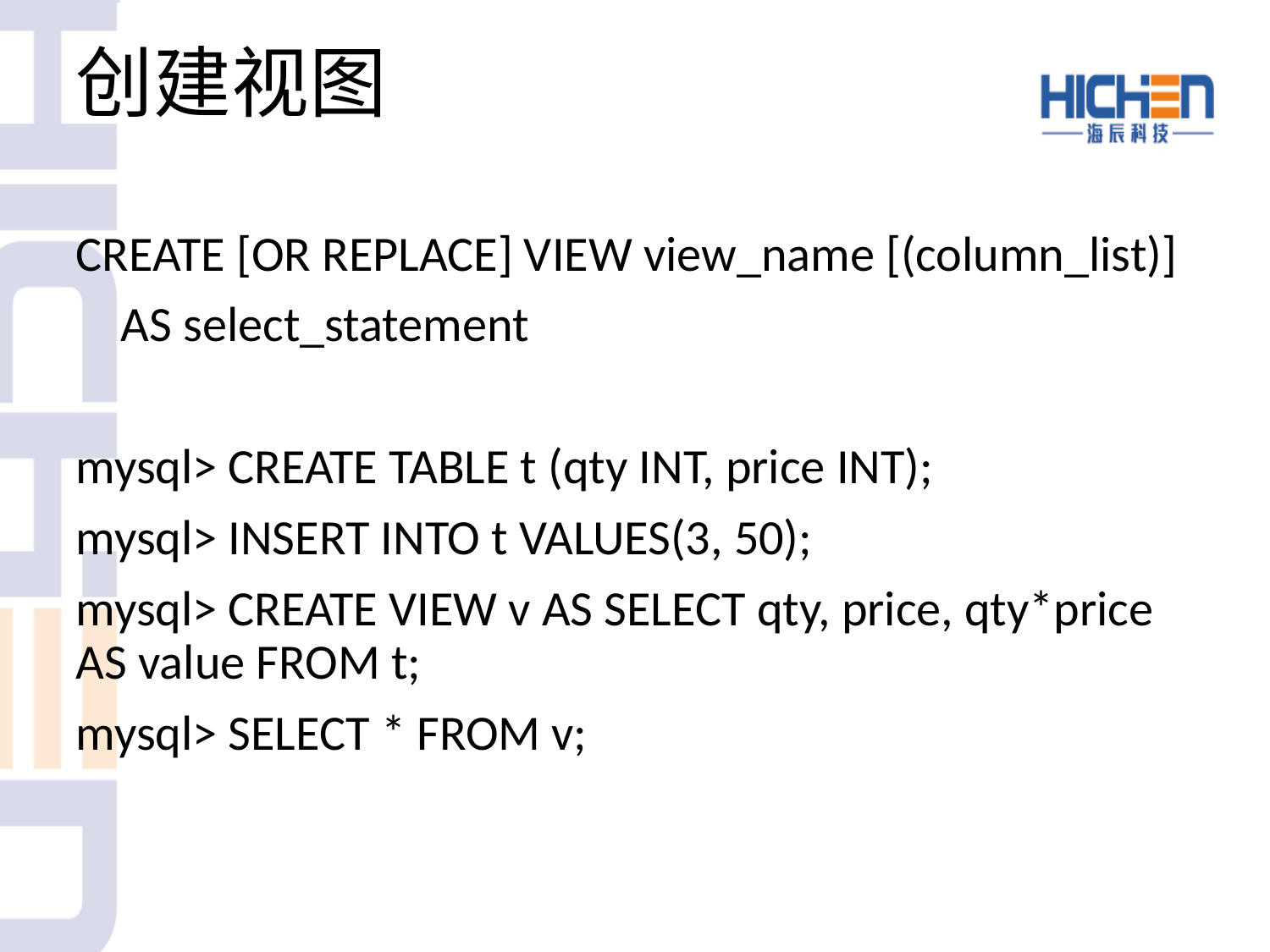

# 创建视图
CREATE [OR REPLACE] VIEW view_name [(column_list)]
    AS select_statement

mysql> CREATE TABLE t (qty INT, price INT);
mysql> INSERT INTO t VALUES(3, 50);
mysql> CREATE VIEW v AS SELECT qty, price, qty*price AS value FROM t;
mysql> SELECT * FROM v;